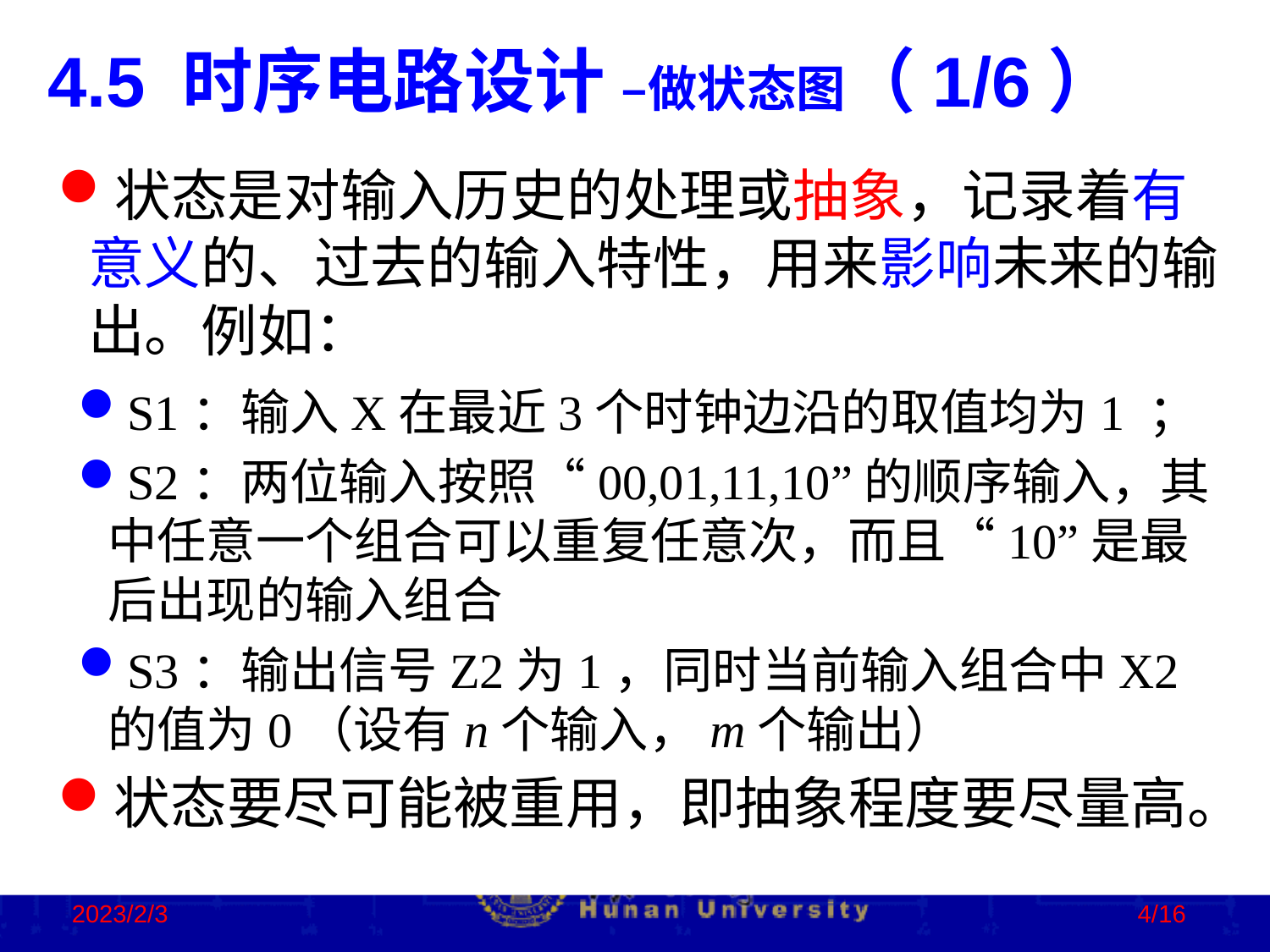

4.5 时序电路设计 –做状态图（1/6）
状态是对输入历史的处理或抽象，记录着有意义的、过去的输入特性，用来影响未来的输出。例如：
S1：输入X在最近3个时钟边沿的取值均为1 ；
S2：两位输入按照“00,01,11,10”的顺序输入，其中任意一个组合可以重复任意次，而且“10”是最后出现的输入组合
S3：输出信号Z2为1，同时当前输入组合中X2的值为0（设有n个输入，m个输出）
状态要尽可能被重用，即抽象程度要尽量高。
2023/2/3
4/16